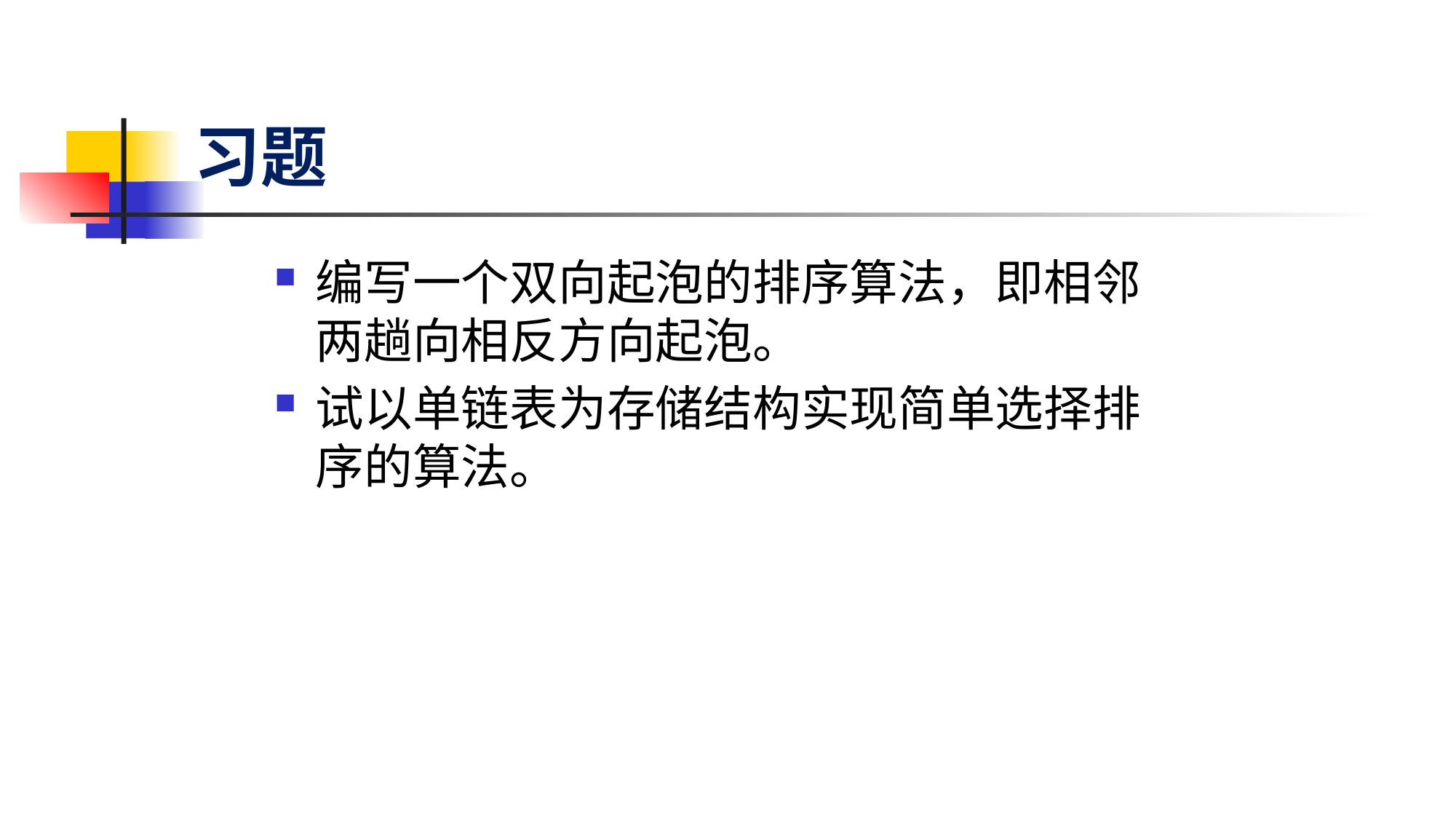

# 习题
编写一个双向起泡的排序算法，即相邻两趟向相反方向起泡。
试以单链表为存储结构实现简单选择排序的算法。